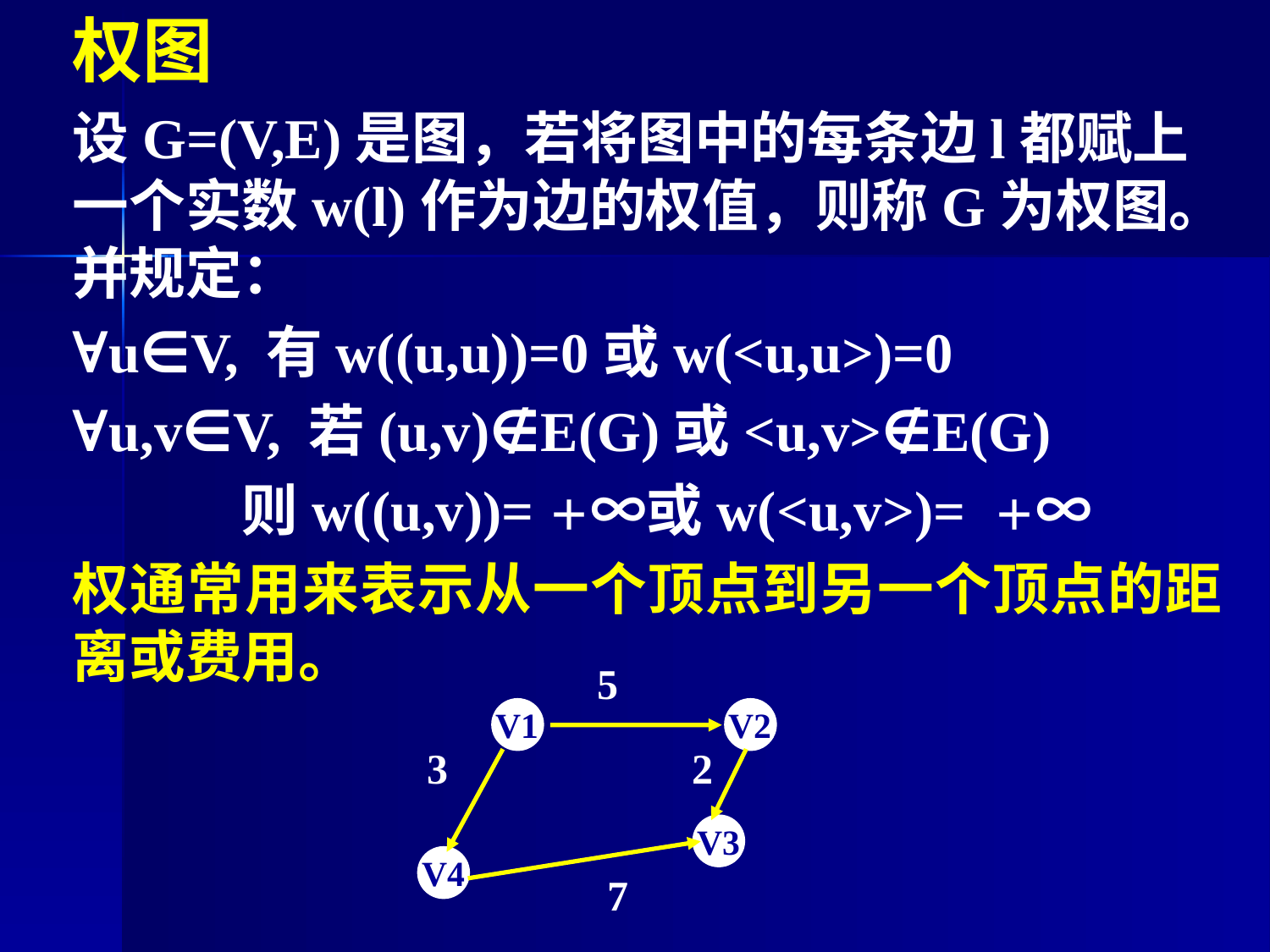

权图
设G=(V,E)是图，若将图中的每条边l都赋上一个实数w(l)作为边的权值，则称G为权图。并规定：
∀u∈V, 有w((u,u))=0或w(<u,u>)=0
∀u,v∈V, 若(u,v)∉E(G)或<u,v>∉E(G)
　　　则w((u,v))=＋∞或w(<u,v>)= ＋∞
权通常用来表示从一个顶点到另一个顶点的距离或费用。

5
V1
V2

3
2

V3

V4
7